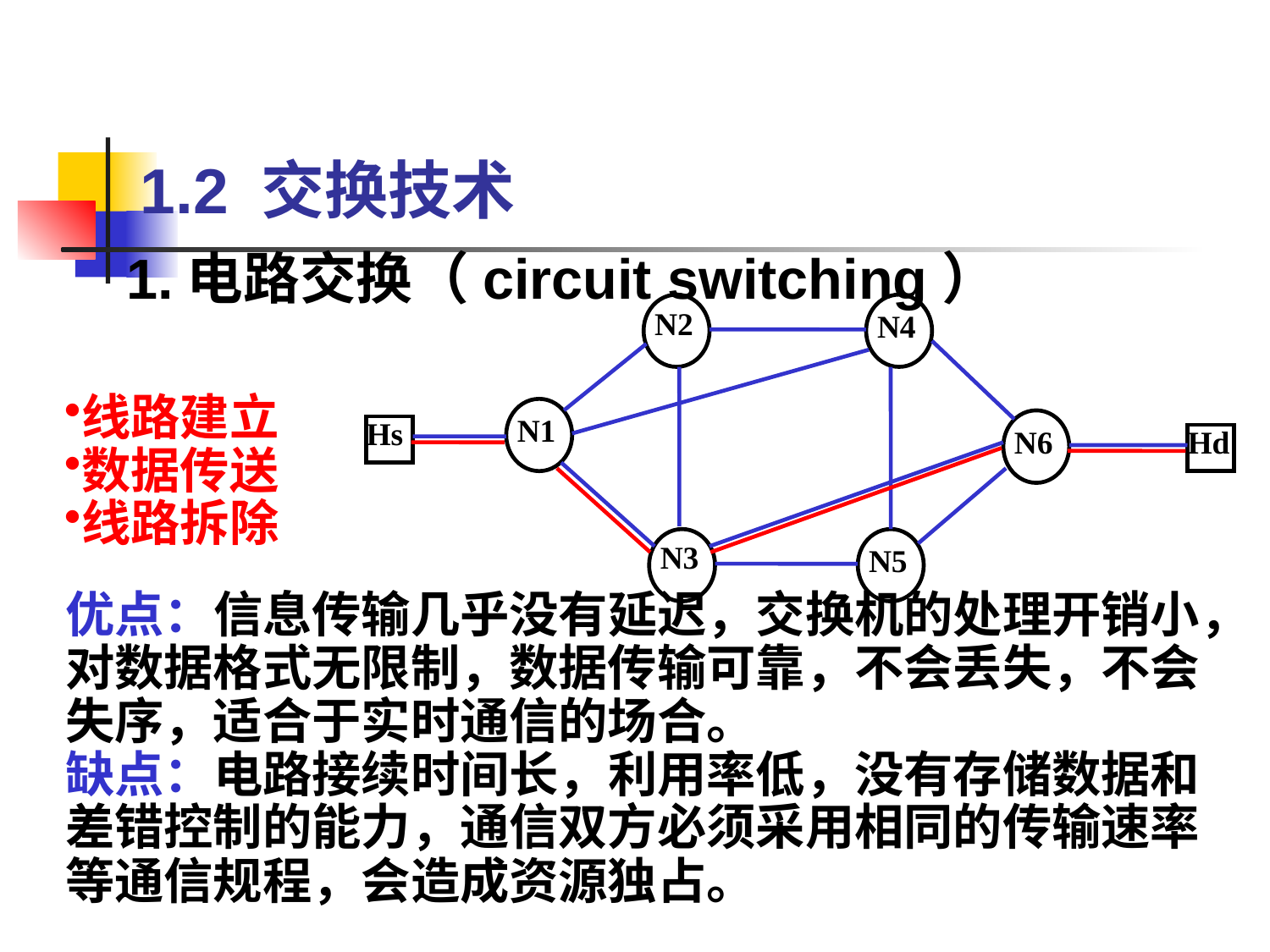

# 1.2 交换技术
1.电路交换（circuit switching）

N2
N4

N1
Hs
N6
Hd

N3
N5

线路建立
数据传送
线路拆除

优点：信息传输几乎没有延迟，交换机的处理开销小，对数据格式无限制，数据传输可靠，不会丢失，不会失序，适合于实时通信的场合。
缺点：电路接续时间长，利用率低，没有存储数据和差错控制的能力，通信双方必须采用相同的传输速率等通信规程，会造成资源独占。